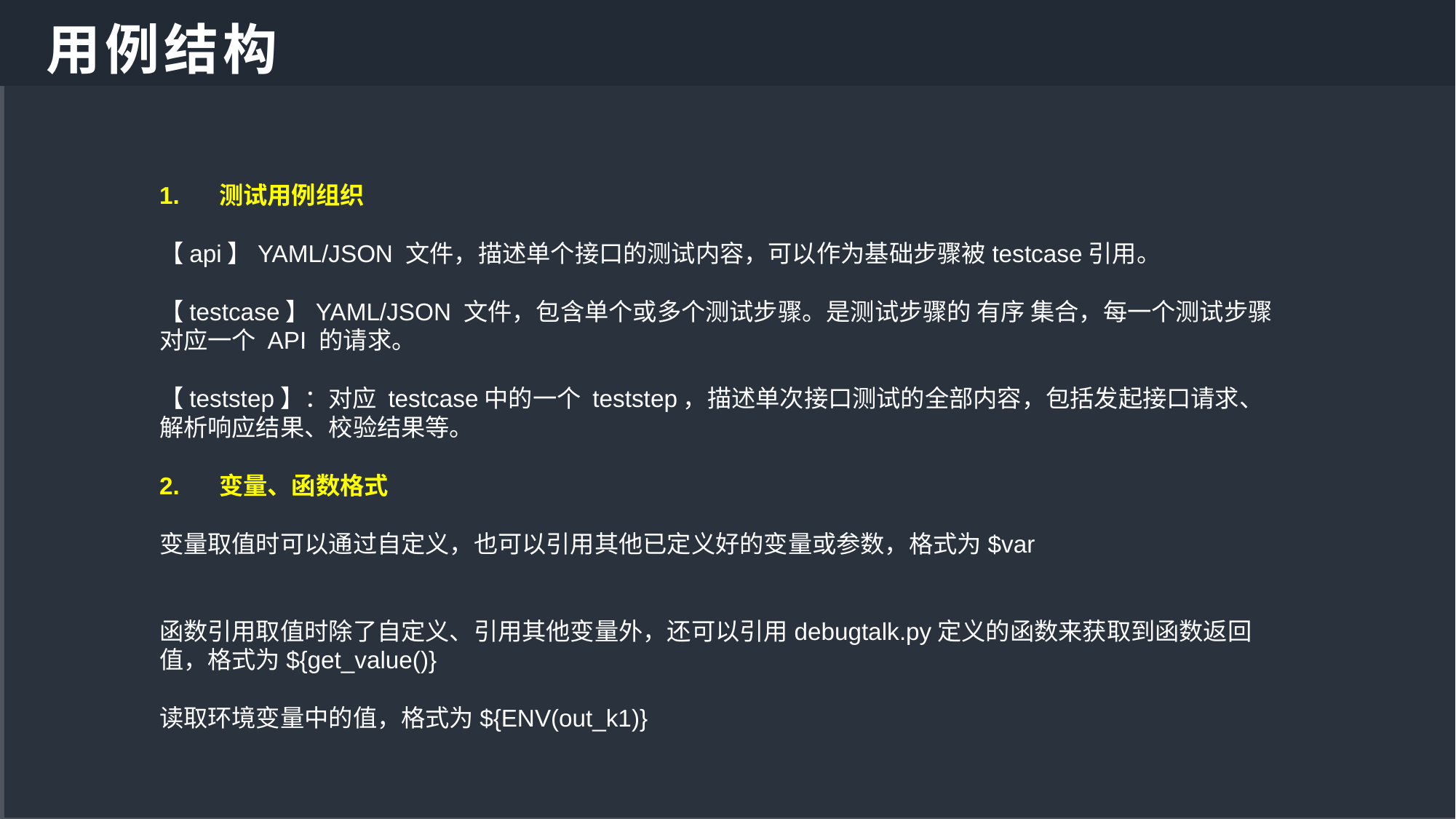

CONENTS
用例结构
1.     测试用例组织

【api】YAML/JSON 文件，描述单个接口的测试内容，可以作为基础步骤被testcase引用。

【testcase】YAML/JSON 文件，包含单个或多个测试步骤。是测试步骤的 有序 集合，每一个测试步骤对应一个 API 的请求。

【teststep】：对应 testcase中的一个 teststep，描述单次接口测试的全部内容，包括发起接口请求、解析响应结果、校验结果等。

2.     变量、函数格式

变量取值时可以通过自定义，也可以引用其他已定义好的变量或参数，格式为$var

函数引用取值时除了自定义、引用其他变量外，还可以引用debugtalk.py定义的函数来获取到函数返回值，格式为${get_value()}

读取环境变量中的值，格式为${ENV(out_k1)}